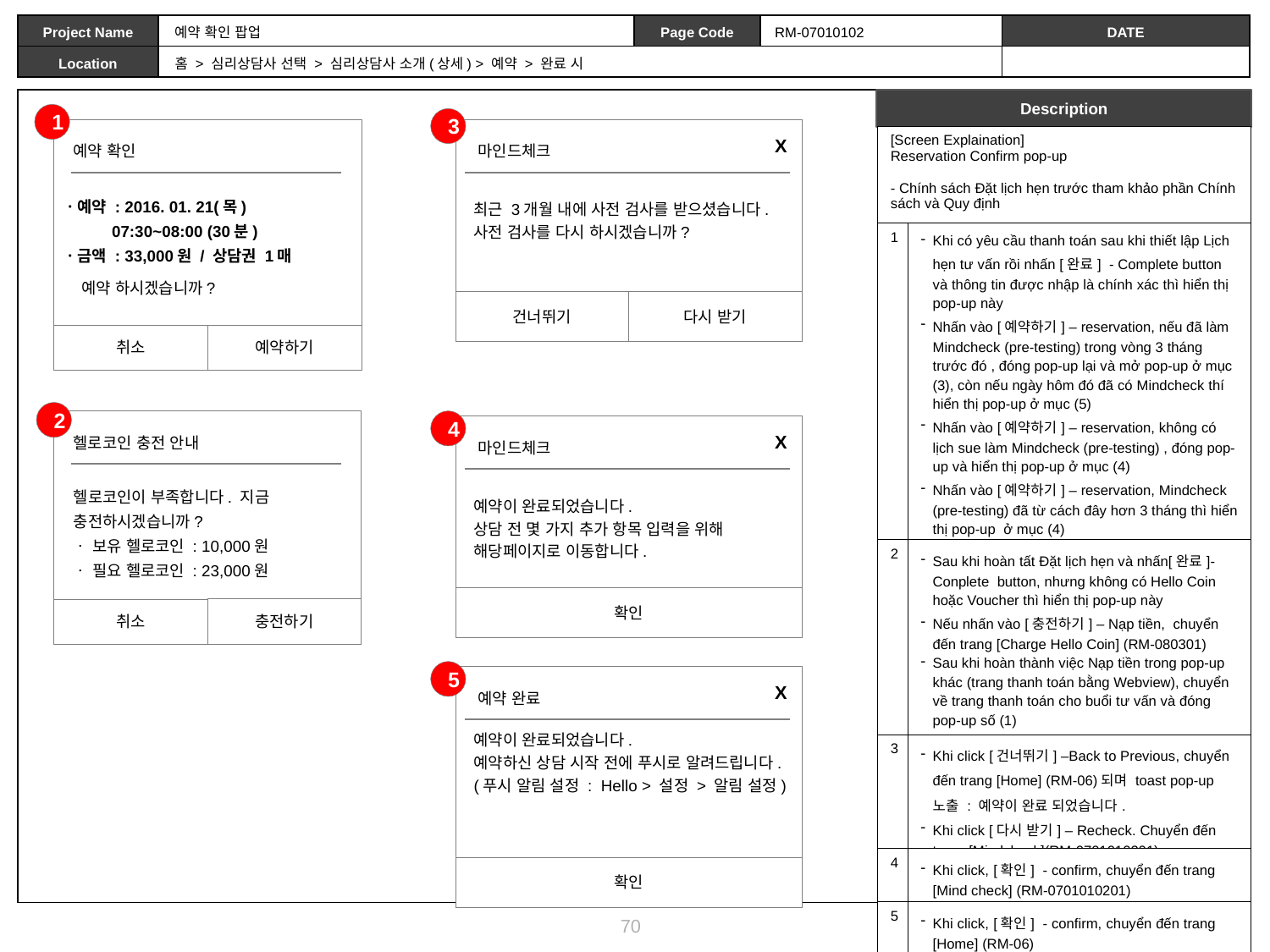

예약 확인 팝업
RM-07010102
홈 > 심리상담사 선택 > 심리상담사 소개(상세) > 예약 > 완료 시
1
3

예약 확인
ㆍ예약 : 2016. 01. 21(목)
           07:30~08:00 (30분)
ㆍ금액 : 33,000원 / 상담권 1매
예약하기
취소

| [Screen Explaination] Reservation Confirm pop-up - Chính sách Đặt lịch hẹn trước tham khảo phần Chính sách và Quy định |  |
| --- | --- |
| 1 | Khi có yêu cầu thanh toán sau khi thiết lập Lịch hẹn tư vấn rồi nhấn [완료] - Complete button và thông tin được nhập là chính xác thì hiển thị pop-up này Nhấn vào [예약하기] – reservation, nếu đã làm Mindcheck (pre-testing) trong vòng 3 tháng trước đó , đóng pop-up lại và mở pop-up ở mục (3), còn nếu ngày hôm đó đã có Mindcheck thí hiển thị pop-up ở mục (5) Nhấn vào [예약하기] – reservation, không có lịch sue làm Mindcheck (pre-testing) , đóng pop-up và hiển thị pop-up ở mục (4) Nhấn vào [예약하기] – reservation, Mindcheck (pre-testing) đã từ cách đây hơn 3 tháng thì hiển thị pop-up ở mục (4) |
| 2 | Sau khi hoàn tất Đặt lịch hẹn và nhấn[완료]- Conplete button, nhưng không có Hello Coin hoặc Voucher thì hiển thị pop-up này Nếu nhấn vào [충전하기] – Nạp tiền, chuyển đến trang [Charge Hello Coin] (RM-080301) Sau khi hoàn thành việc Nạp tiền trong pop-up khác (trang thanh toán bằng Webview), chuyển về trang thanh toán cho buổi tư vấn và đóng pop-up số (1) |
| 3 | Khi click [건너뛰기] –Back to Previous, chuyển đến trang [Home] (RM-06)되며 toast pop-up 노출 : 예약이 완료 되었습니다. Khi click [다시 받기] – Recheck. Chuyển đến trang [Mindcheck](RM-0701010201) |
| 4 | Khi click, [확인] - confirm, chuyển đến trang [Mind check] (RM-0701010201) |
| 5 | Khi click, [확인] - confirm, chuyển đến trang [Home] (RM-06) |
X
마인드체크
최근 3개월 내에 사전 검사를 받으셨습니다. 사전 검사를 다시 하시겠습니까?
예약 하시겠습니까?
건너뛰기
다시 받기
2

헬로코인 충전 안내
헬로코인이 부족합니다. 지금 충전하시겠습니까?
ㆍ 보유 헬로코인 : 10,000원
ㆍ 필요 헬로코인 : 23,000원
충전하기
취소
4

X
마인드체크
예약이 완료되었습니다.
상담 전 몇 가지 추가 항목 입력을 위해 해당페이지로 이동합니다.
확인
5

X
예약 완료
예약이 완료되었습니다.
예약하신 상담 시작 전에 푸시로 알려드립니다.
(푸시 알림 설정 :  Hello > 설정 > 알림 설정)
확인
70